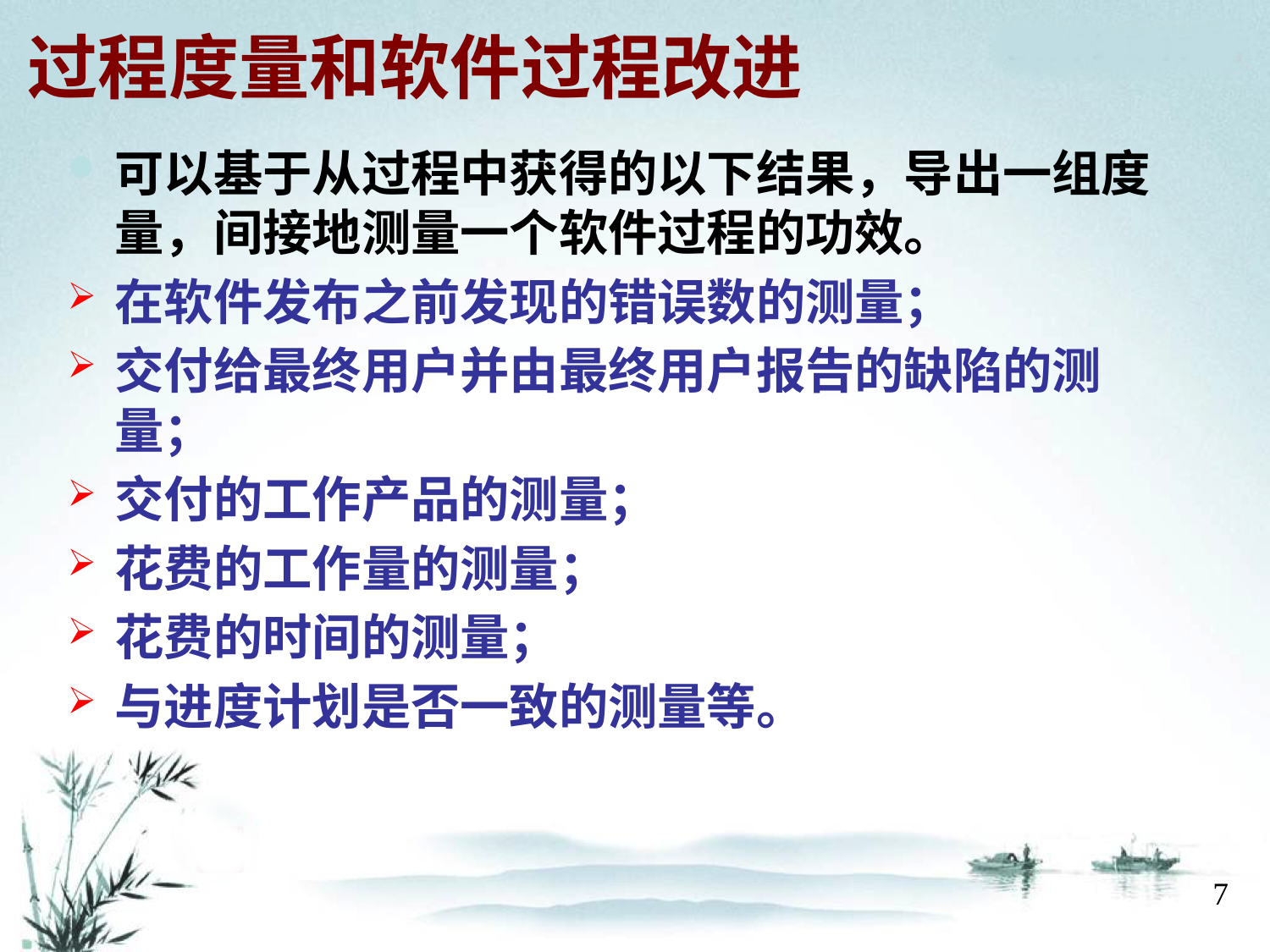

# 过程度量和软件过程改进
可以基于从过程中获得的以下结果，导出一组度量，间接地测量一个软件过程的功效。
在软件发布之前发现的错误数的测量；
交付给最终用户并由最终用户报告的缺陷的测量；
交付的工作产品的测量；
花费的工作量的测量；
花费的时间的测量；
与进度计划是否一致的测量等。
7